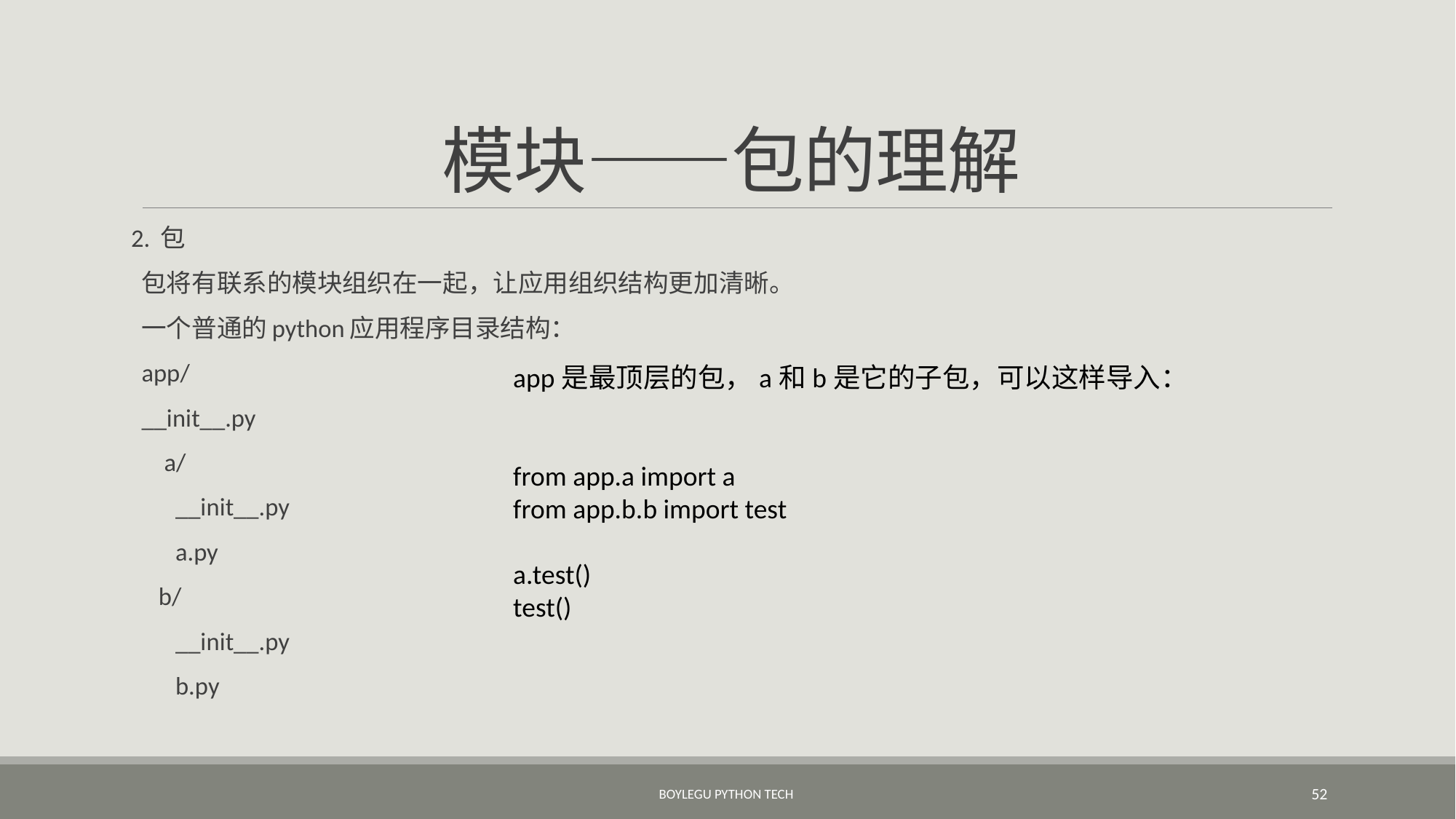

# 模块——包的理解
2. 包
包将有联系的模块组织在一起，让应用组织结构更加清晰。
一个普通的python应用程序目录结构：
app/
__init__.py
    a/
      __init__.py
      a.py
   b/
      __init__.py
      b.py
app是最顶层的包，a和b是它的子包，可以这样导入：

from app.a import a
from app.b.b import test

a.test()
test()
BoyleGu Python Tech
52